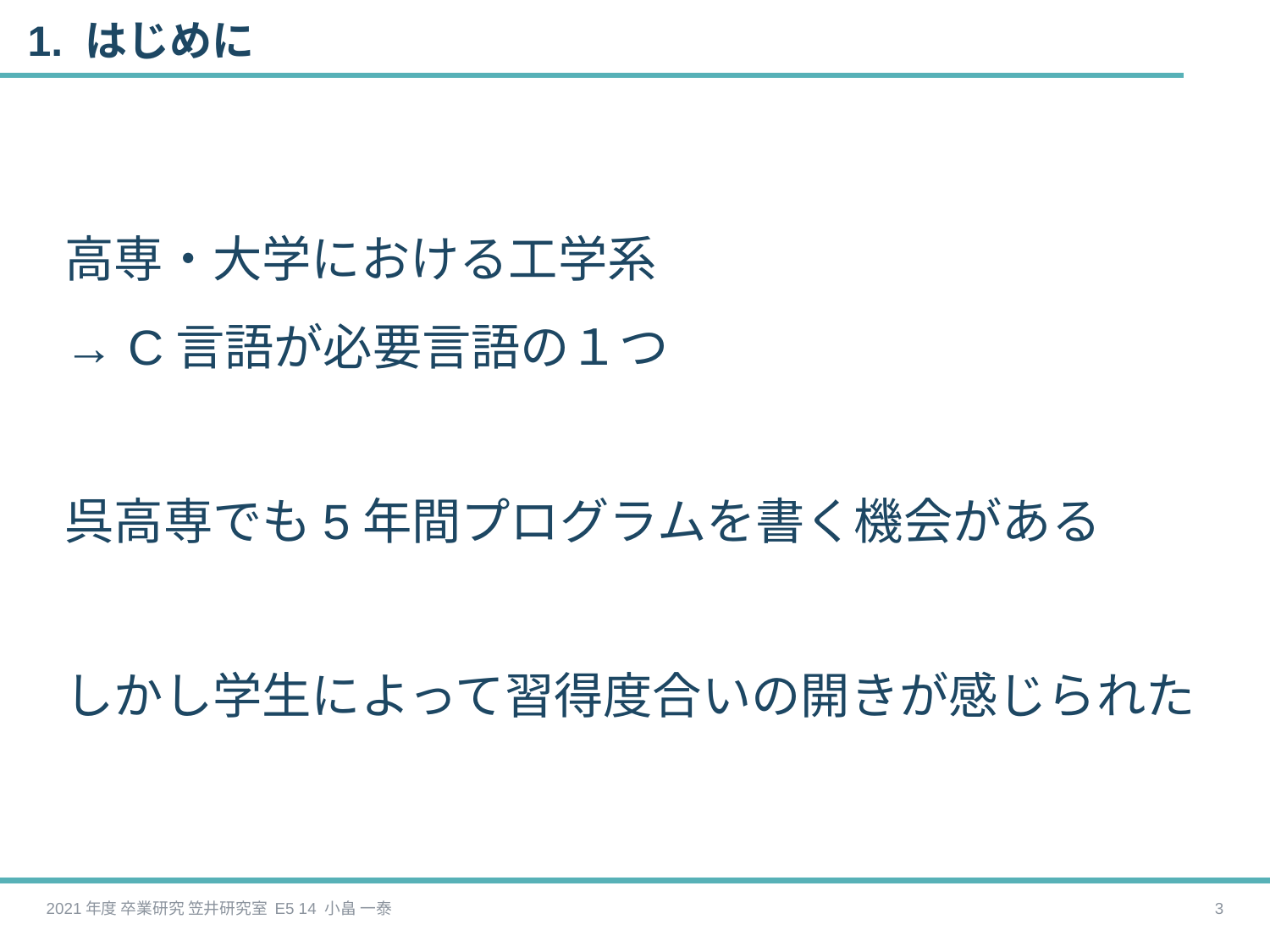

# 1. はじめに
高専・大学における工学系
→ C言語が必要言語の１つ

呉高専でも5年間プログラムを書く機会がある

しかし学生によって習得度合いの開きが感じられた
2021年度 卒業研究 笠井研究室 E5 14 小畠 一泰
3